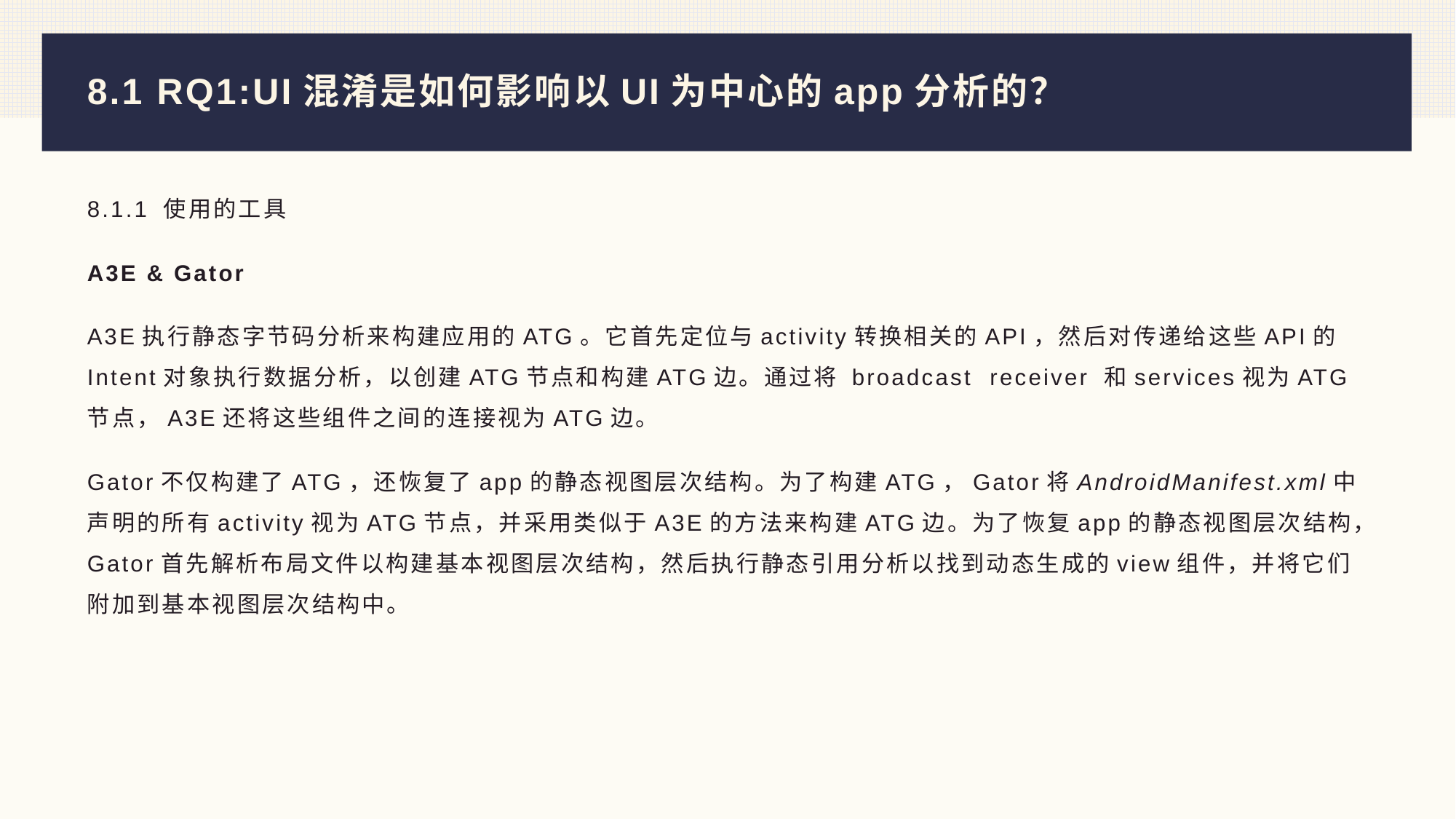

# 8.1 RQ1:UI混淆是如何影响以UI为中心的app分析的？
8.1.1 使用的工具
A3E & Gator
A3E执行静态字节码分析来构建应用的ATG。它首先定位与activity转换相关的API，然后对传递给这些API的Intent对象执行数据分析，以创建ATG节点和构建ATG边。通过将 broadcast  receiver 和services视为ATG节点，A3E还将这些组件之间的连接视为ATG边。
Gator不仅构建了ATG，还恢复了app的静态视图层次结构。为了构建ATG，Gator将AndroidManifest.xml中声明的所有activity视为ATG节点，并采用类似于A3E的方法来构建ATG边。为了恢复app的静态视图层次结构，Gator首先解析布局文件以构建基本视图层次结构，然后执行静态引用分析以找到动态生成的view组件，并将它们附加到基本视图层次结构中。